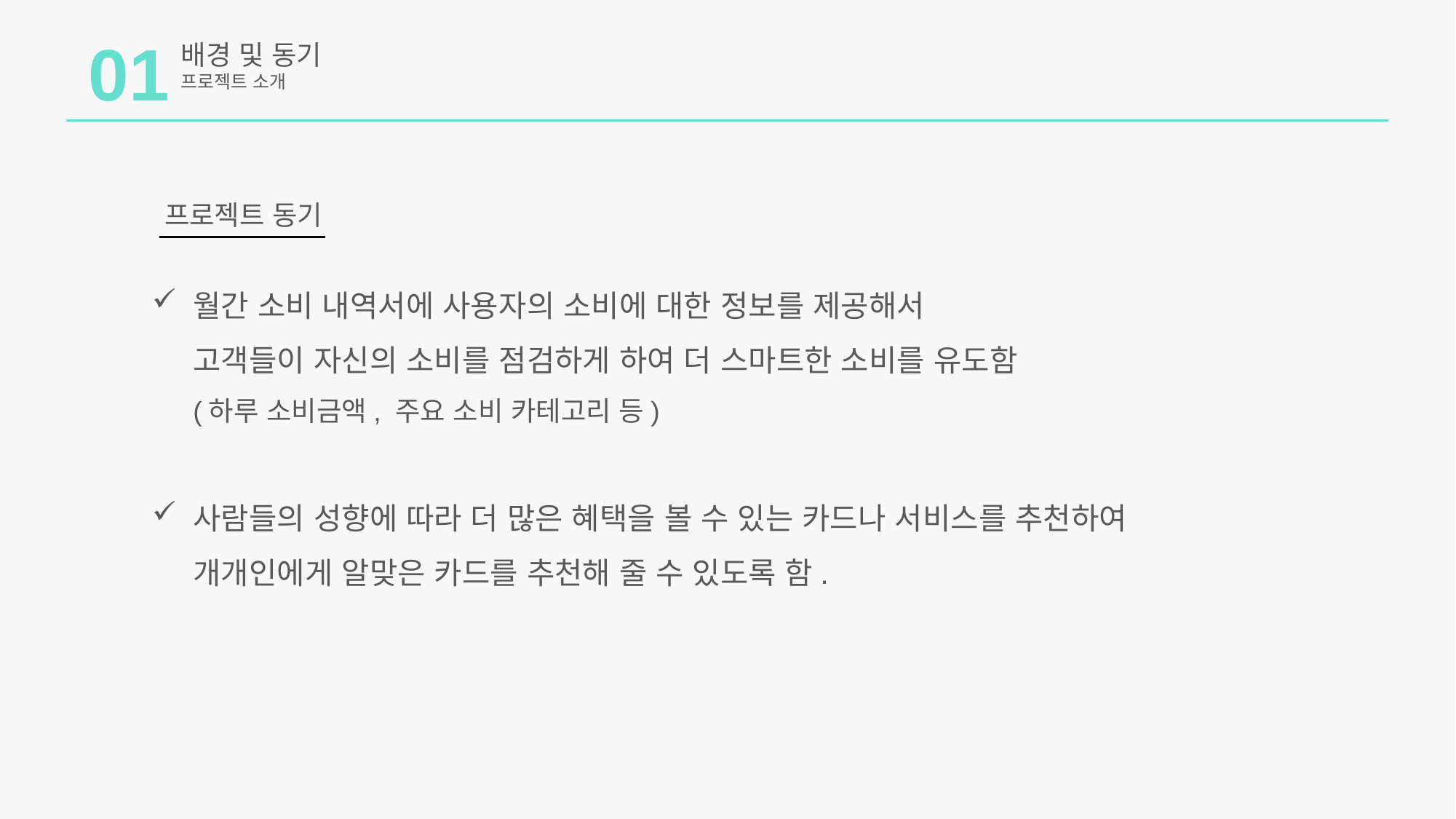

01
배경 및 동기
프로젝트 소개

프로젝트 동기
월간 소비 내역서에 사용자의 소비에 대한 정보를 제공해서
고객들이 자신의 소비를 점검하게 하여 더 스마트한 소비를 유도함
(하루 소비금액, 주요 소비 카테고리 등)

사람들의 성향에 따라 더 많은 혜택을 볼 수 있는 카드나 서비스를 추천하여
개개인에게 알맞은 카드를 추천해 줄 수 있도록 함.